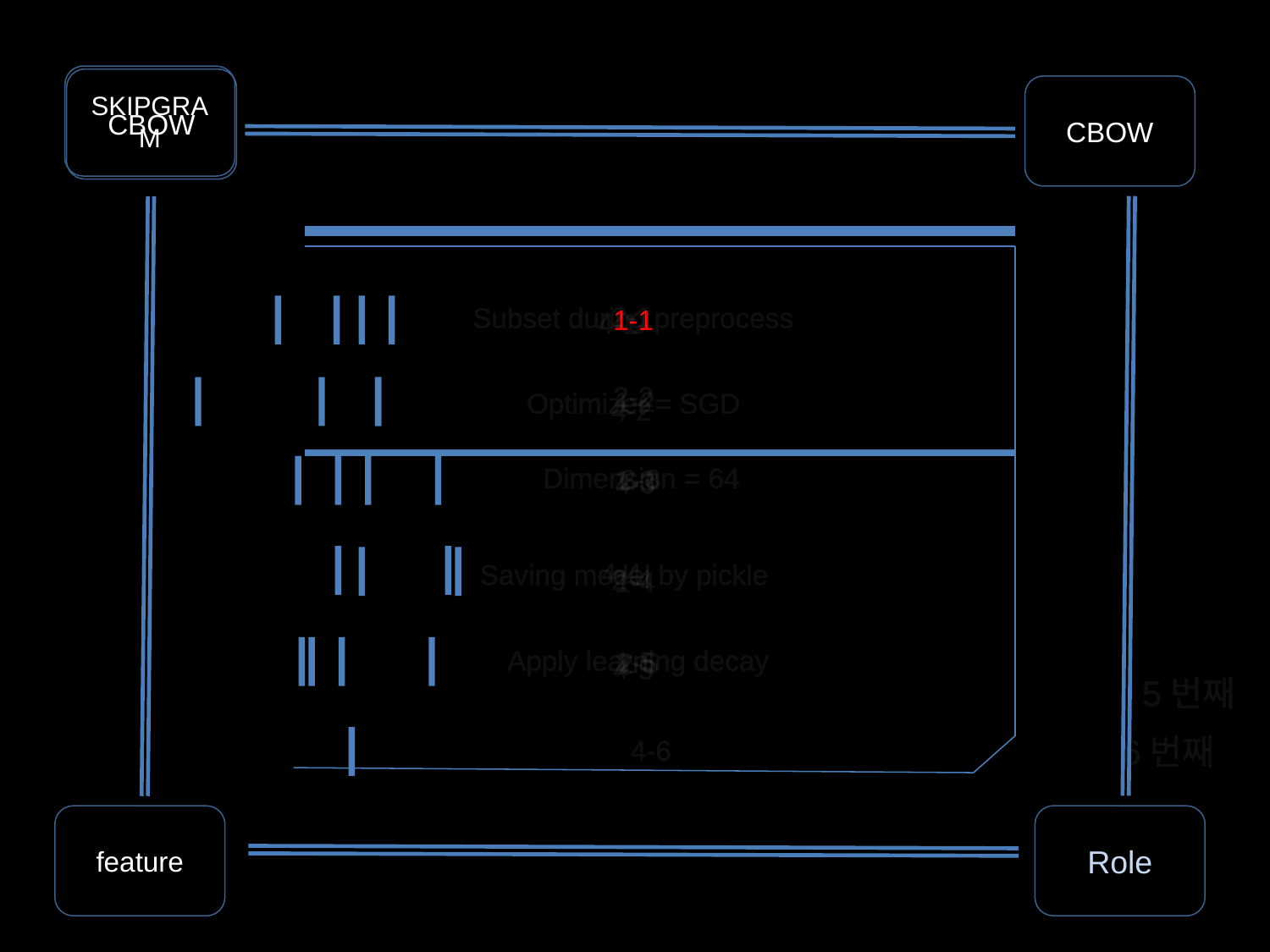

SKIPGRAM
CBOW
CBOW

2-1
Subset during preprocess

1-1
4-1

2-2

1-2
Optimizer = SGD
4-2

Dimension = 64
2-3

1-3
4-3

4-4
Saving model by pickle
2-4
1-4
Apply learning decay

1-5
2-5
4-5
5번째
6번째
4-6

feature

Role